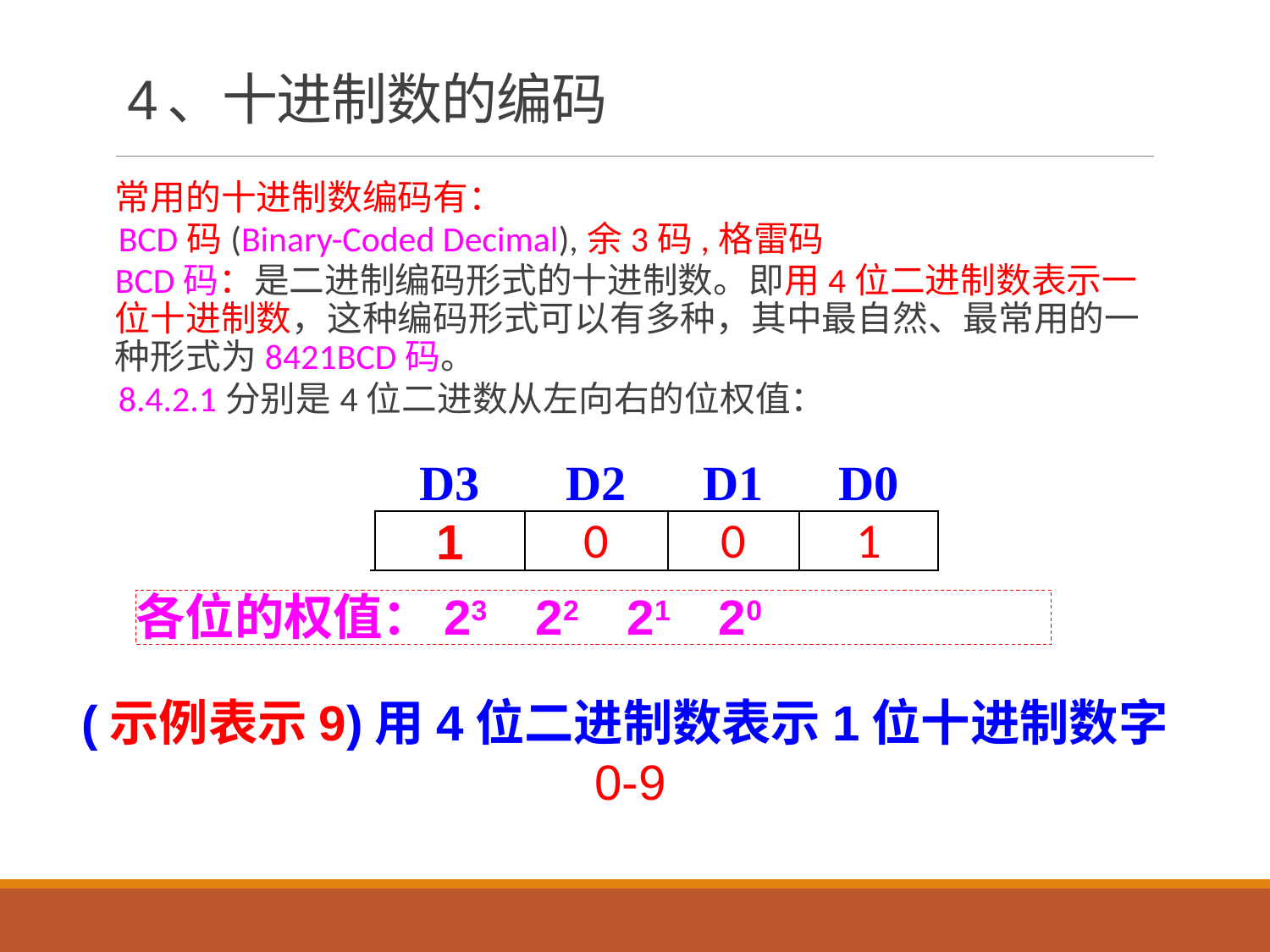

# 4、十进制数的编码
常用的十进制数编码有：
  BCD码(Binary-Coded Decimal),余3码,格雷码
BCD码：是二进制编码形式的十进制数。即用4位二进制数表示一位十进制数，这种编码形式可以有多种，其中最自然、最常用的一种形式为8421BCD码。
  8.4.2.1分别是4位二进数从左向右的位权值：
|  | D3 | D2 | D1 | D0 |
| --- | --- | --- | --- | --- |
|  | 1 | 0 | 0 | 1 |
各位的权值：23      22      21      20
(示例表示9)用4位二进制数表示1位十进制数字0-9